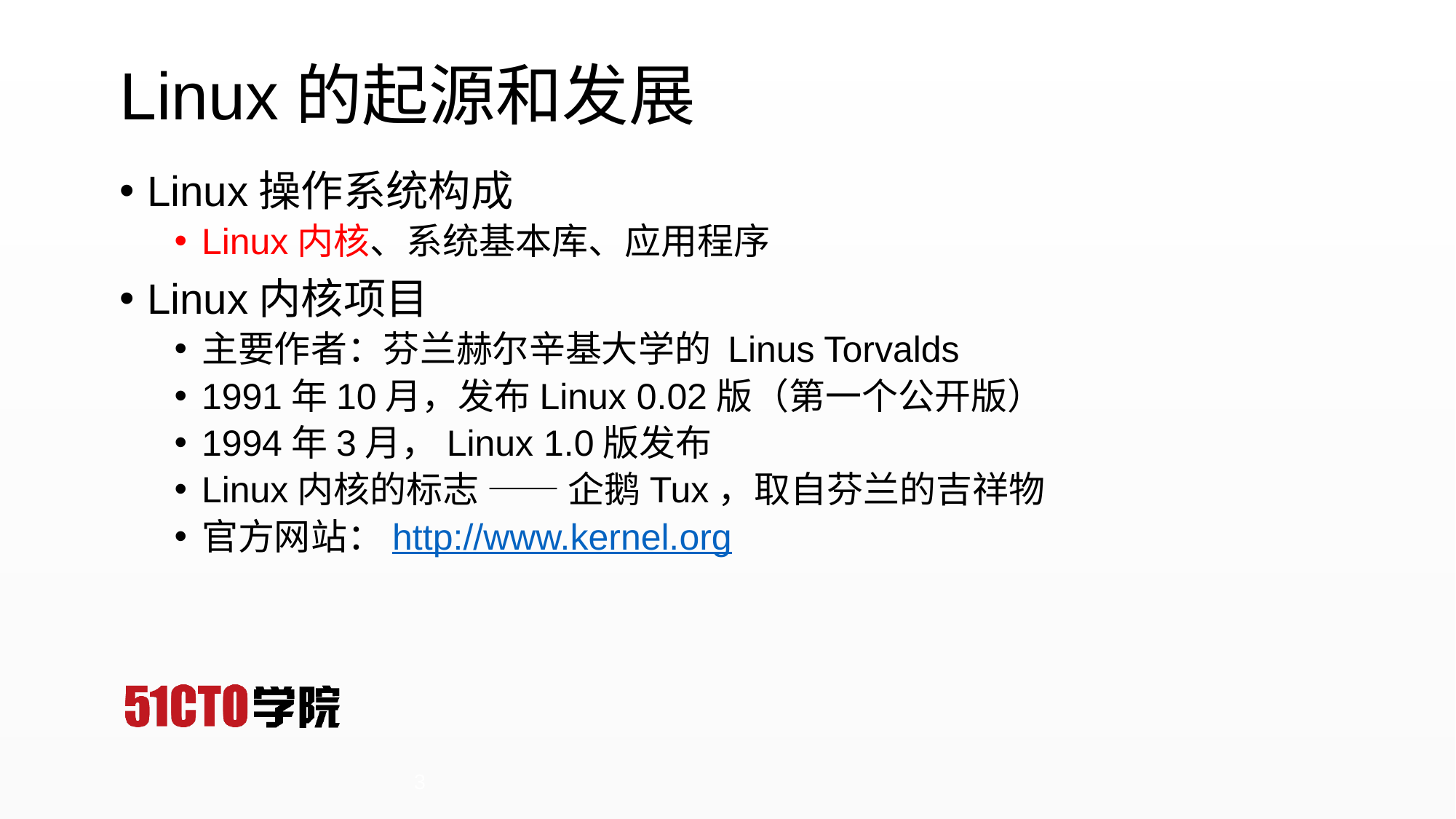

# Linux的起源和发展
Linux操作系统构成
Linux内核、系统基本库、应用程序
Linux内核项目
主要作者：芬兰赫尔辛基大学的 Linus Torvalds
1991年10月，发布Linux 0.02版（第一个公开版）
1994年3月，Linux 1.0版发布
Linux内核的标志 —— 企鹅Tux，取自芬兰的吉祥物
官方网站：http://www.kernel.org
3